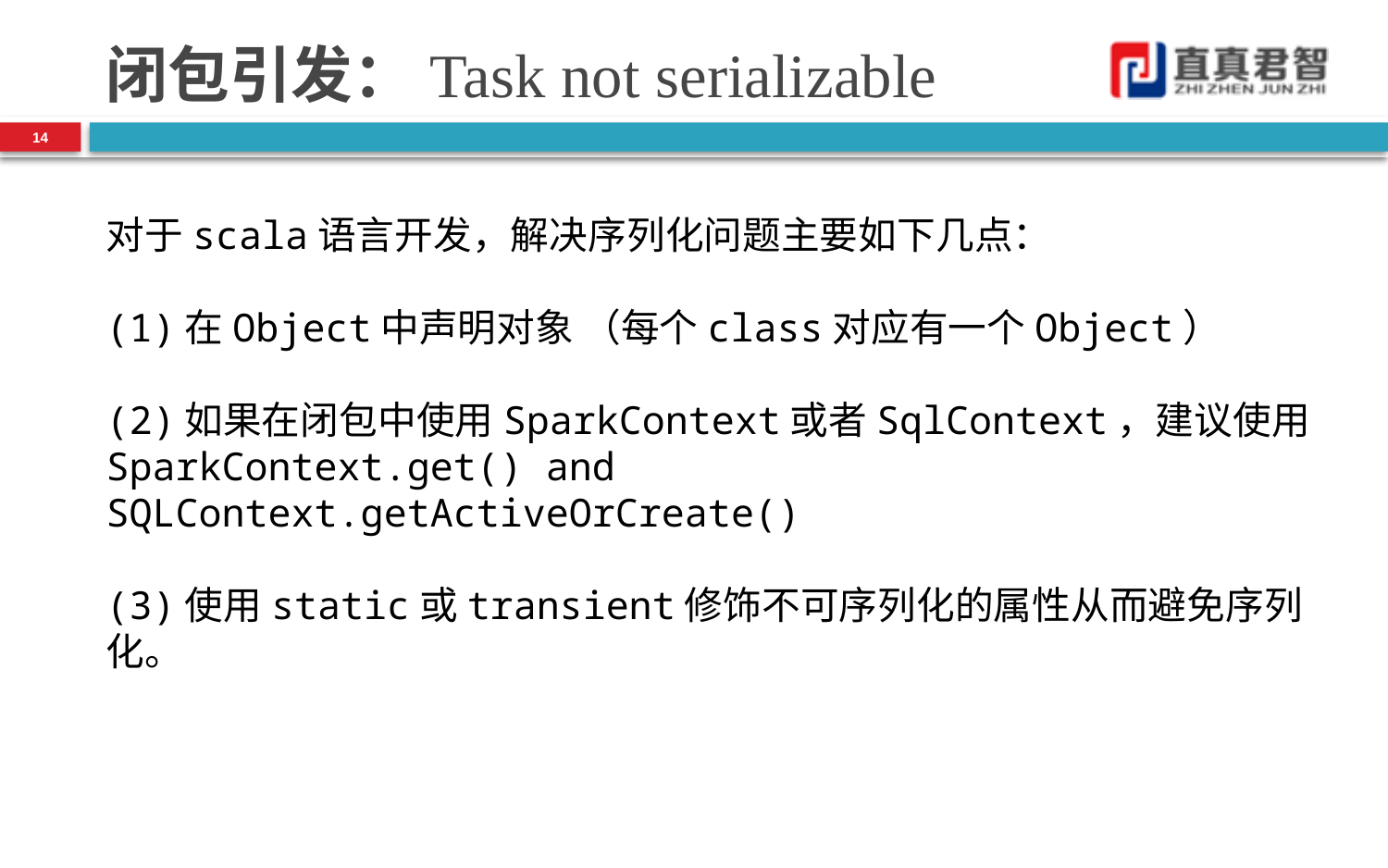

# 闭包引发：Task not serializable
14
对于scala语言开发，解决序列化问题主要如下几点：

(1)在Object中声明对象 （每个class对应有一个Object）

(2)如果在闭包中使用SparkContext或者SqlContext，建议使用SparkContext.get() and SQLContext.getActiveOrCreate()

(3)使用static或transient修饰不可序列化的属性从而避免序列化。